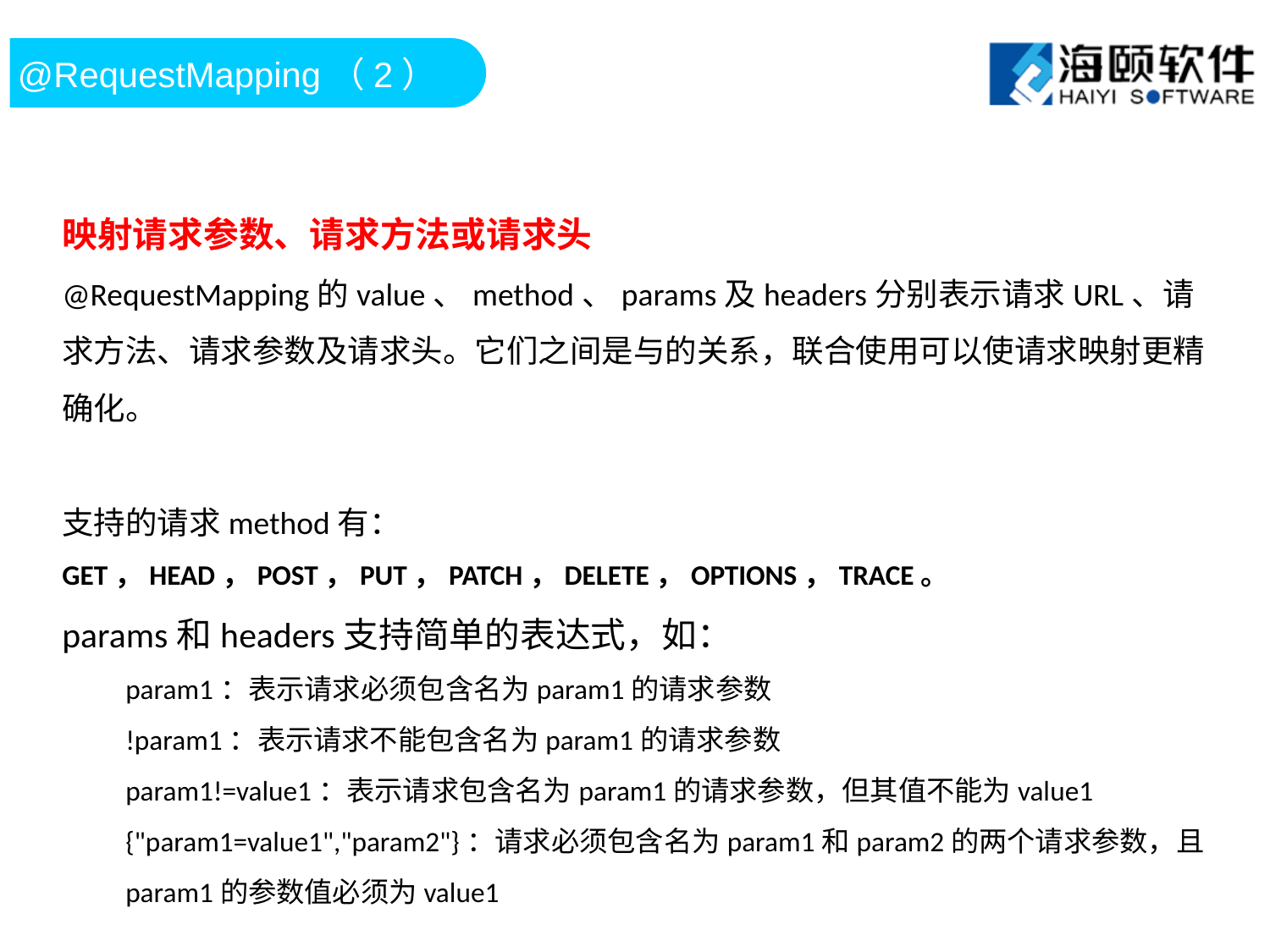

@RequestMapping（2）
映射请求参数、请求方法或请求头
@RequestMapping的value、method、params及headers分别表示请求URL、请求方法、请求参数及请求头。它们之间是与的关系，联合使用可以使请求映射更精确化。

支持的请求method有：GET，HEAD，POST，PUT，PATCH，DELETE，OPTIONS，TRACE。
params和headers支持简单的表达式，如：
param1：表示请求必须包含名为param1的请求参数
!param1：表示请求不能包含名为param1的请求参数
param1!=value1：表示请求包含名为param1的请求参数，但其值不能为value1
{"param1=value1","param2"}：请求必须包含名为param1和param2的两个请求参数，且param1的参数值必须为value1